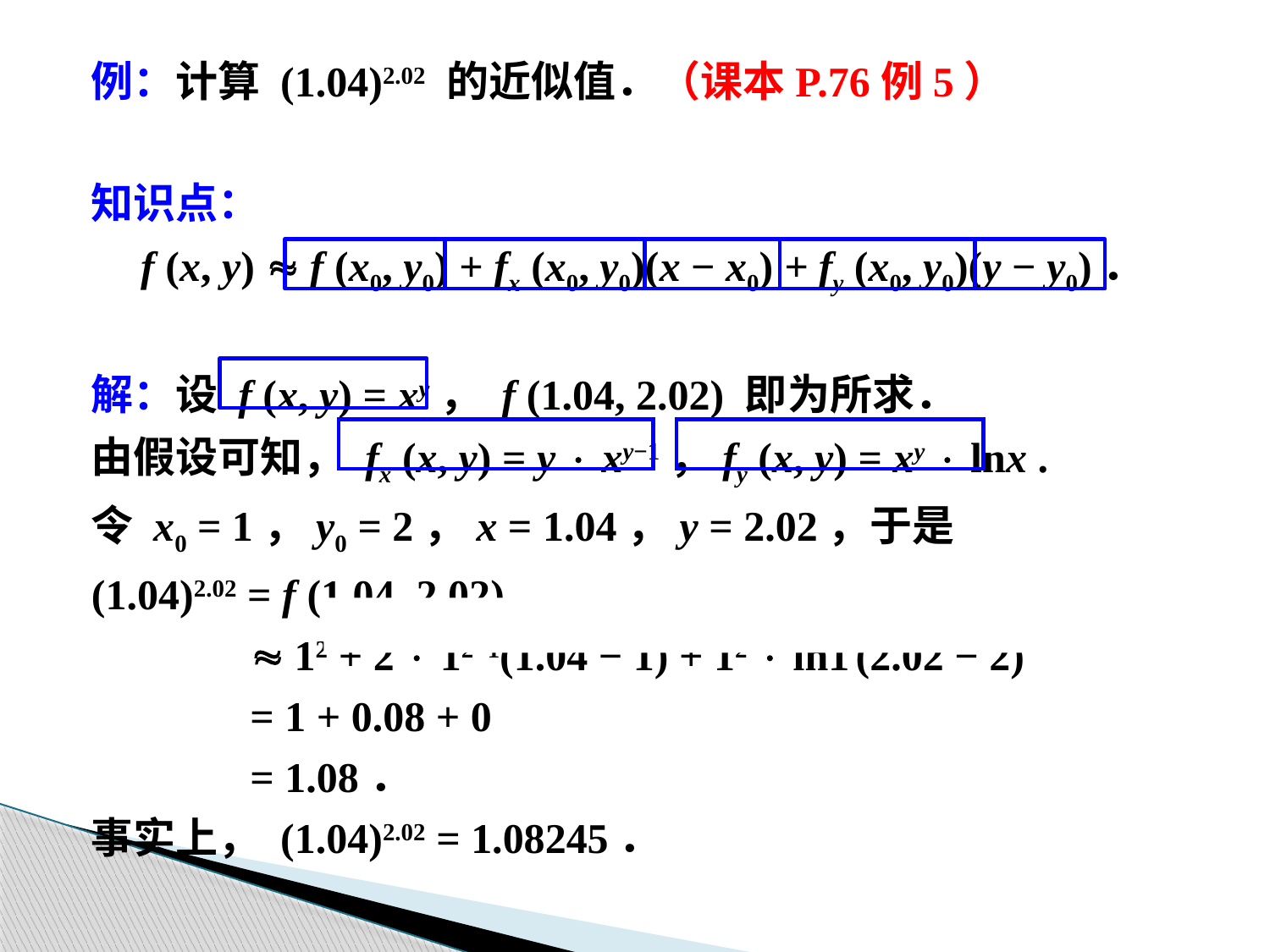

例：计算 (1.04)2.02 的近似值．（课本P.76例5）

知识点：
f (x, y) ≈ f (x0, y0) + fx (x0, y0)(x − x0) + fy (x0, y0)(y − y0)．

解：设 f (x, y) = xy， f (1.04, 2.02) 即为所求．
由假设可知， fx (x, y) = y ⋅ xy−1，fy (x, y) = xy ⋅ lnx .
令 x0 = 1，y0 = 2，x = 1.04，y = 2.02，于是
(1.04)2.02 = f (1.04, 2.02)
               ≈ 12 + 2 ⋅ 12−1(1.04 − 1) + 12 ⋅ ln1 (2.02 − 2)
               = 1 + 0.08 + 0
               = 1.08．
事实上， (1.04)2.02 = 1.08245．